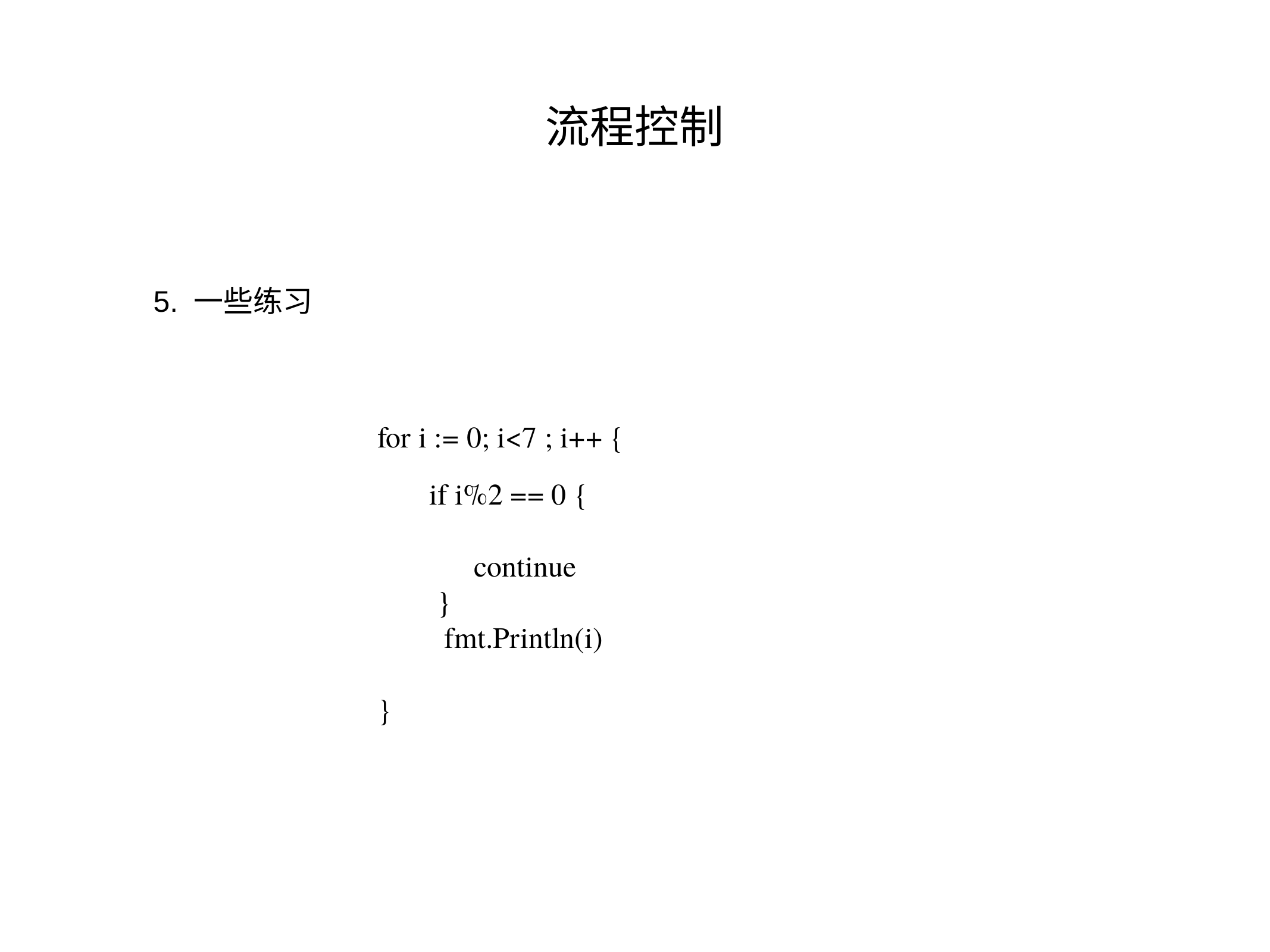

流程控制
5. 一些练习
for i := 0; i<7 ; i++ {
       if i%2 == 0 {
             continue
        }
         fmt.Println(i)
}